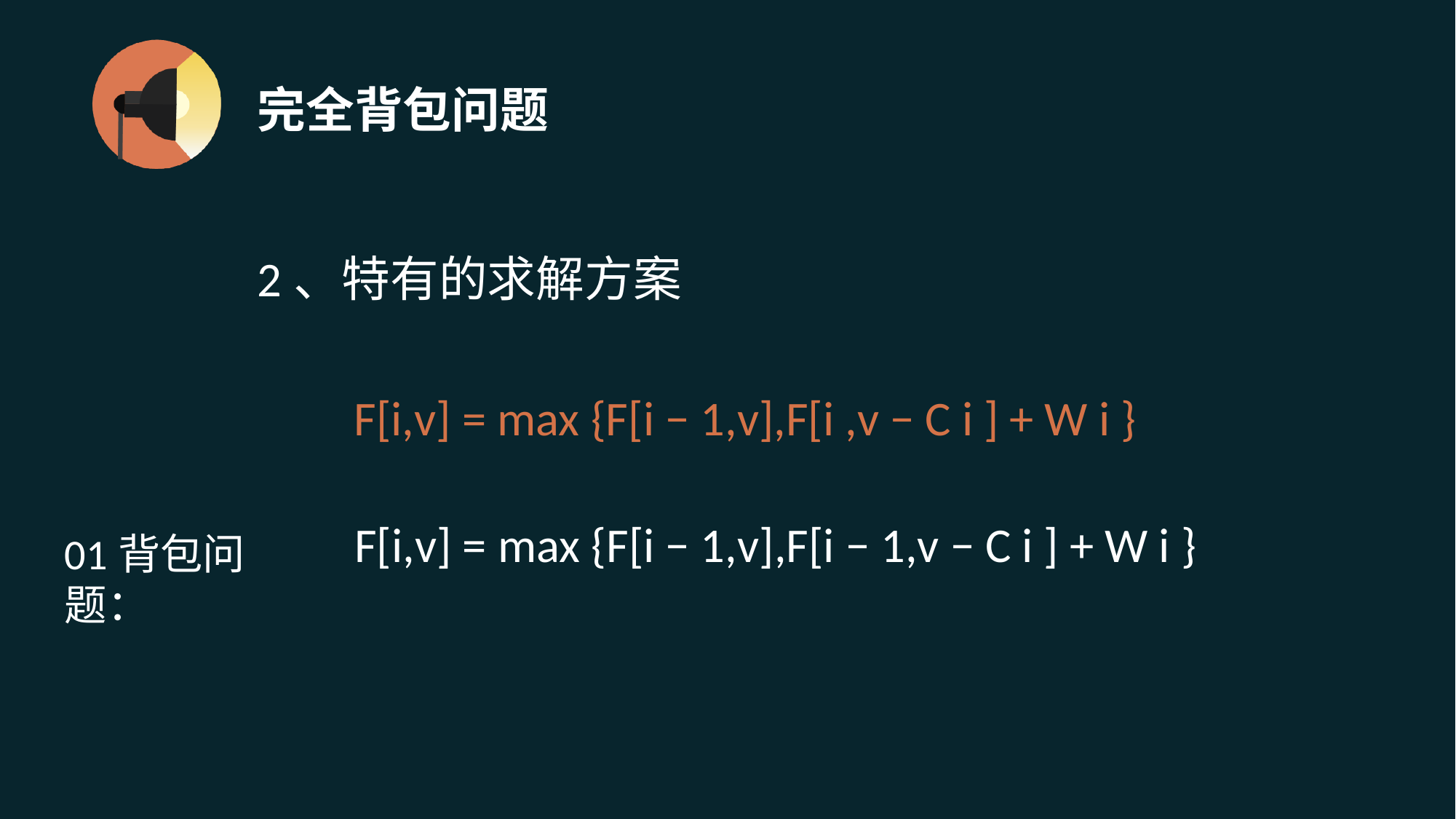

# 完全背包问题
2、特有的求解方案
F[i,v] = max {F[i − 1,v],F[i ,v − C i ] + W i }
F[i,v] = max {F[i − 1,v],F[i − 1,v − C i ] + W i }
01背包问题：